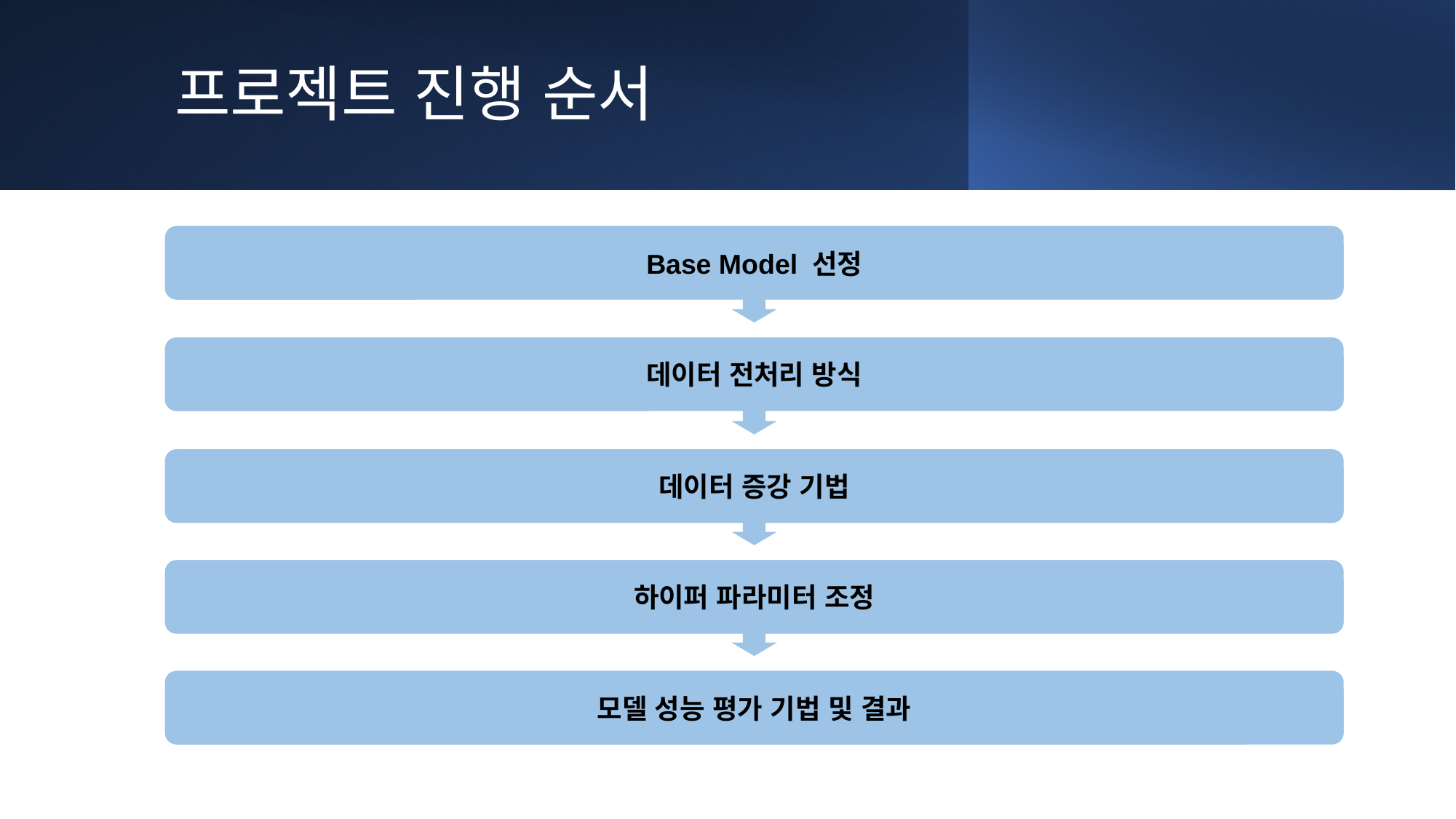

# 프로젝트 진행 순서
Base Model 선정

데이터 전처리 방식

데이터 증강 기법

하이퍼 파라미터 조정

모델 성능 평가 기법 및 결과